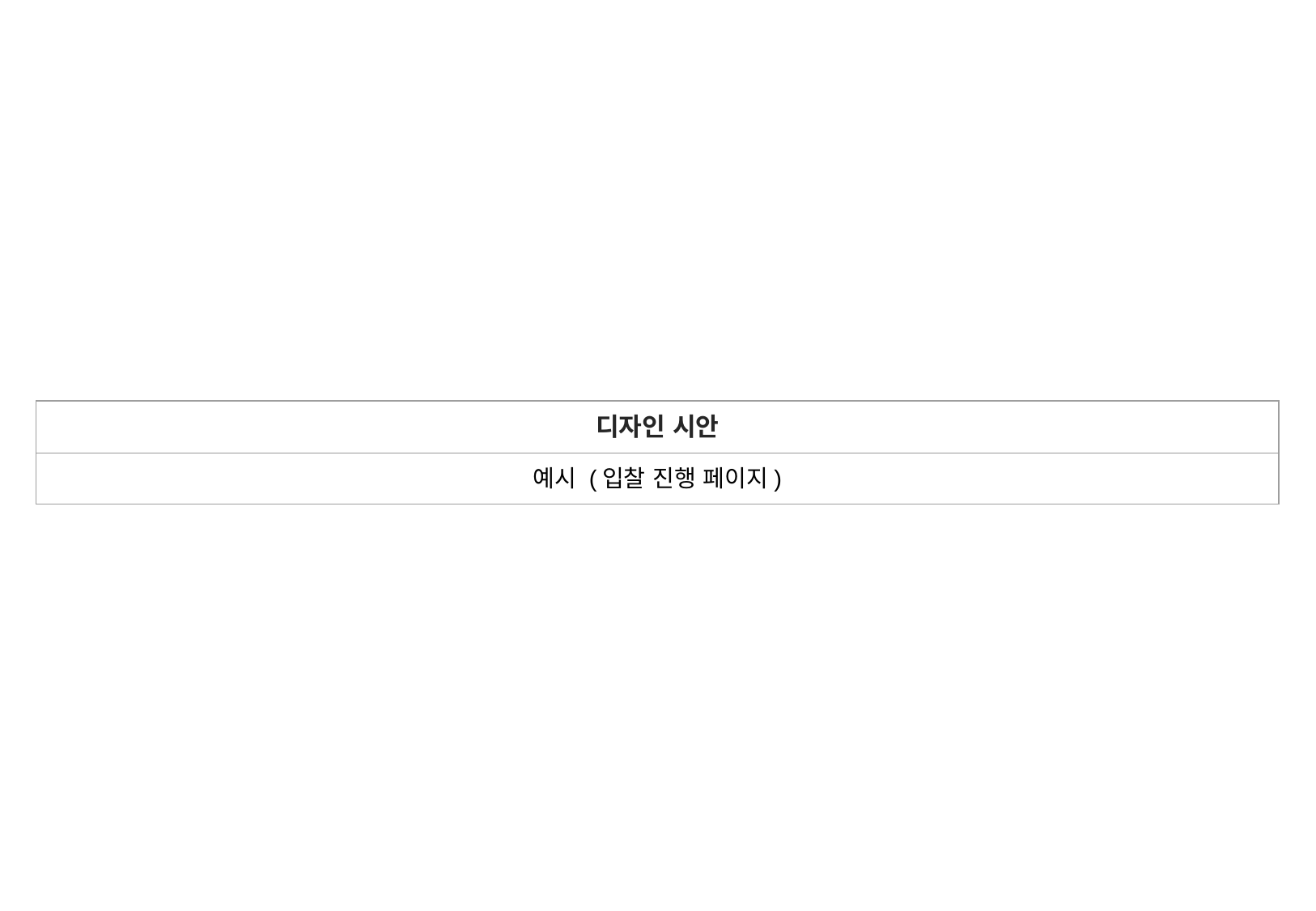

| 디자인 시안 |
| --- |
| 예시 (입찰 진행 페이지) |